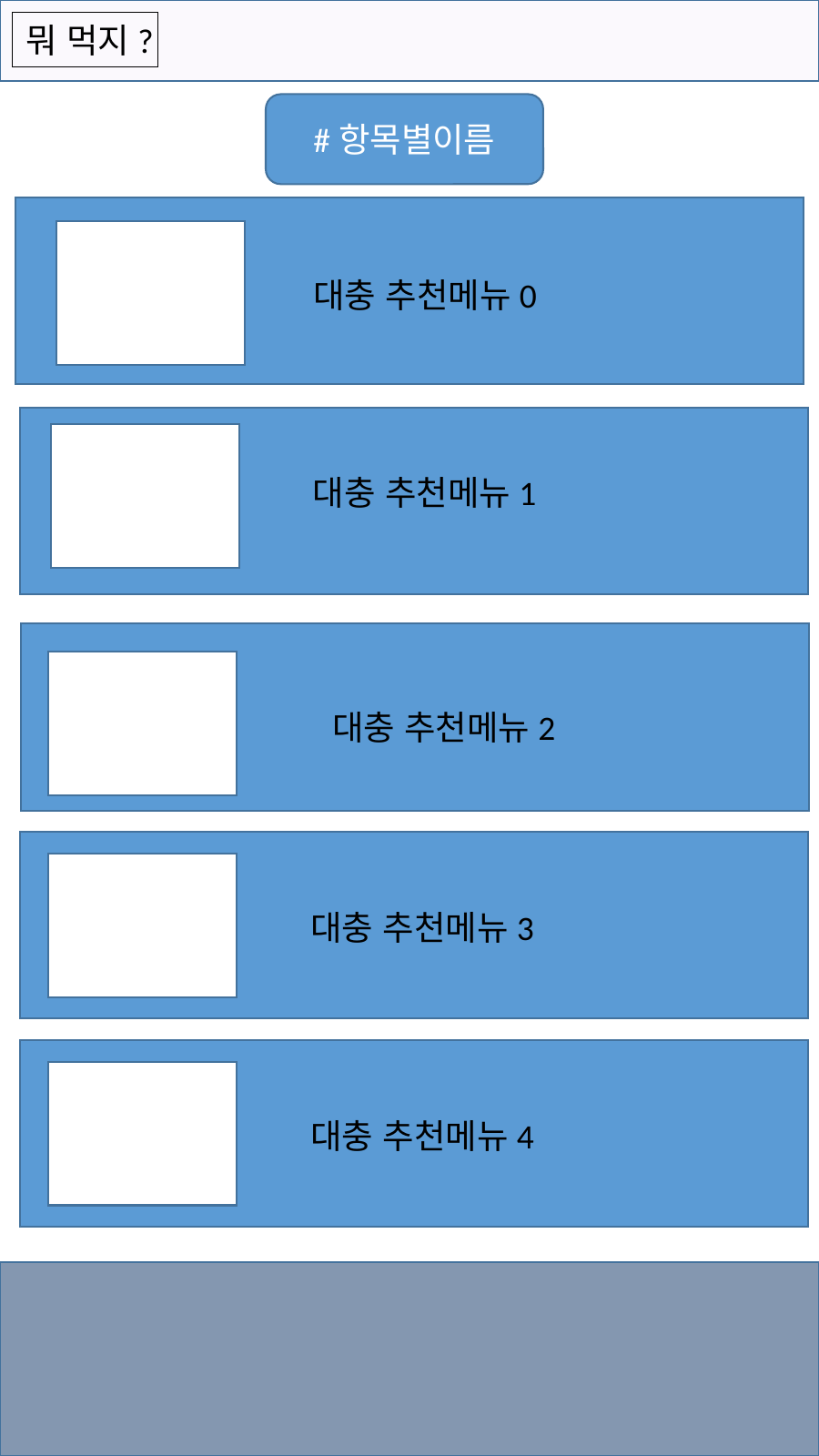

뭐 먹지?
#항목별이름

대충 추천메뉴0

대충 추천메뉴1

대충 추천메뉴2

대충 추천메뉴3

대충 추천메뉴4